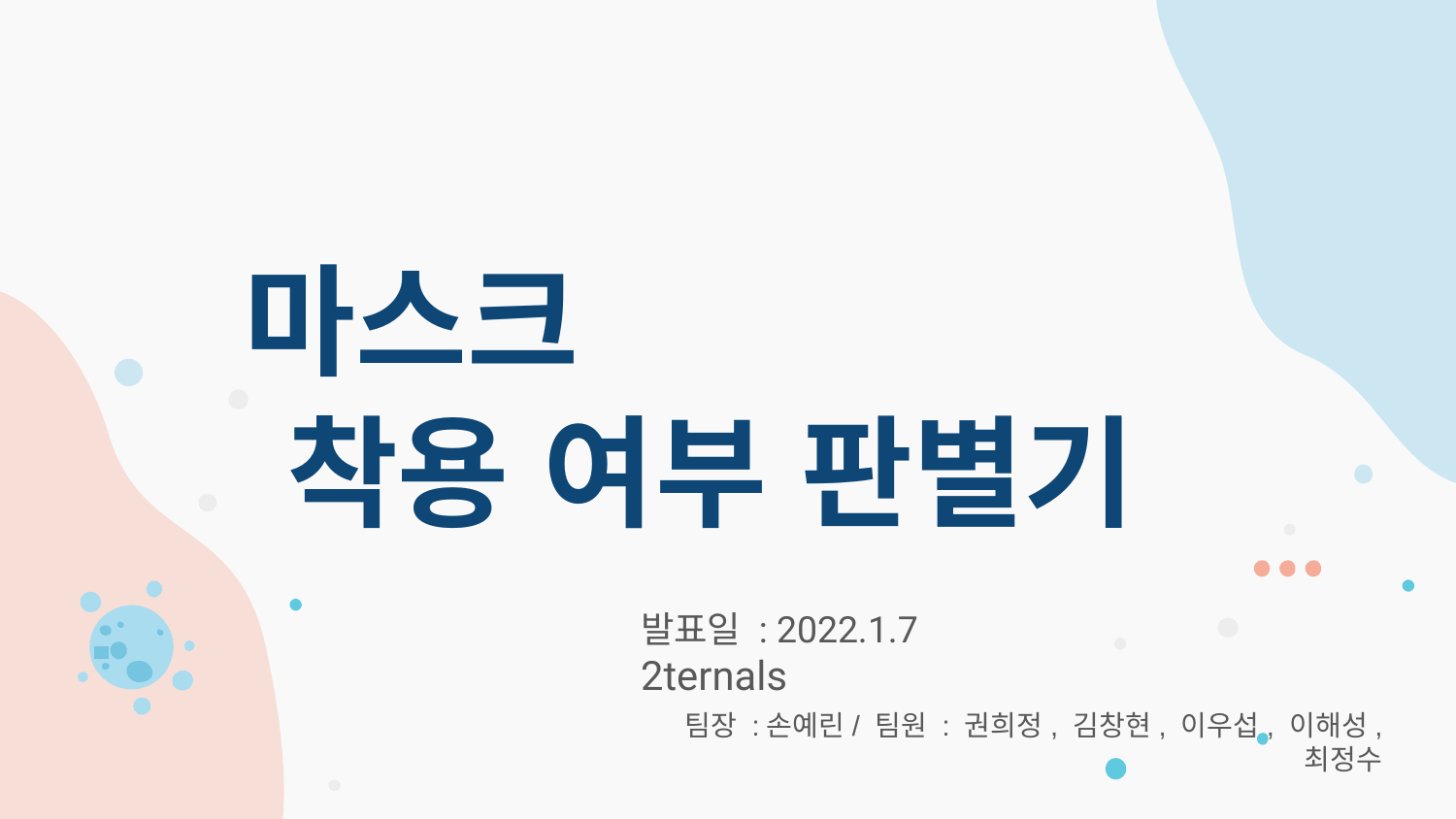

마스크
착용 여부 판별기

발표일 : 2022.1.7
2ternals

팀장 :손예린/ 팀원 : 권희정, 김창현, 이우섭, 이해성, 최정수